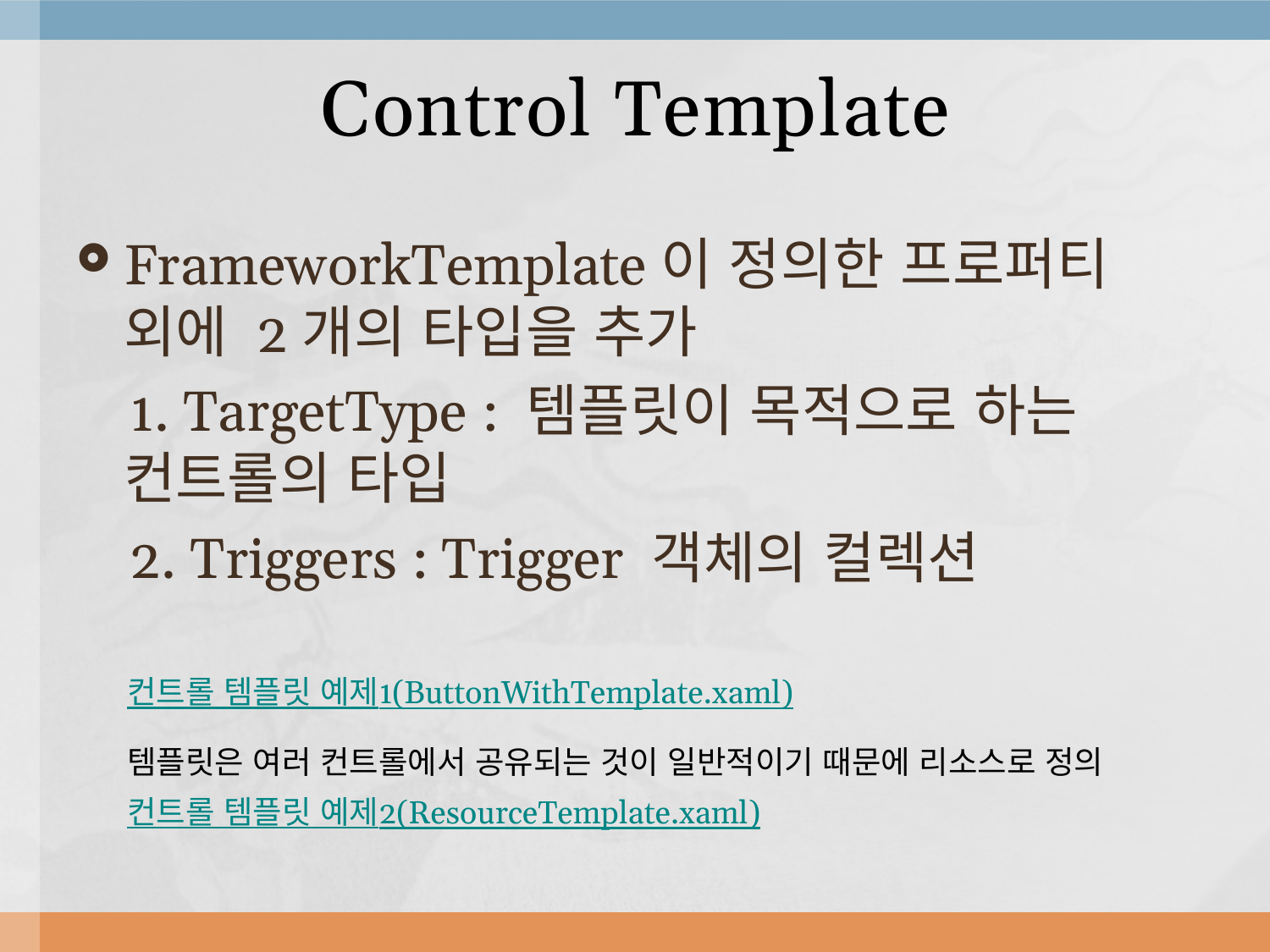

# Control Template
FrameworkTemplate이 정의한 프로퍼티 외에 2개의 타입을 추가
    1. TargetType : 템플릿이 목적으로 하는 컨트롤의 타입
    2. Triggers : Trigger 객체의 컬렉션
컨트롤 템플릿 예제1(ButtonWithTemplate.xaml)
템플릿은 여러 컨트롤에서 공유되는 것이 일반적이기 때문에 리소스로 정의
컨트롤 템플릿 예제2(ResourceTemplate.xaml)